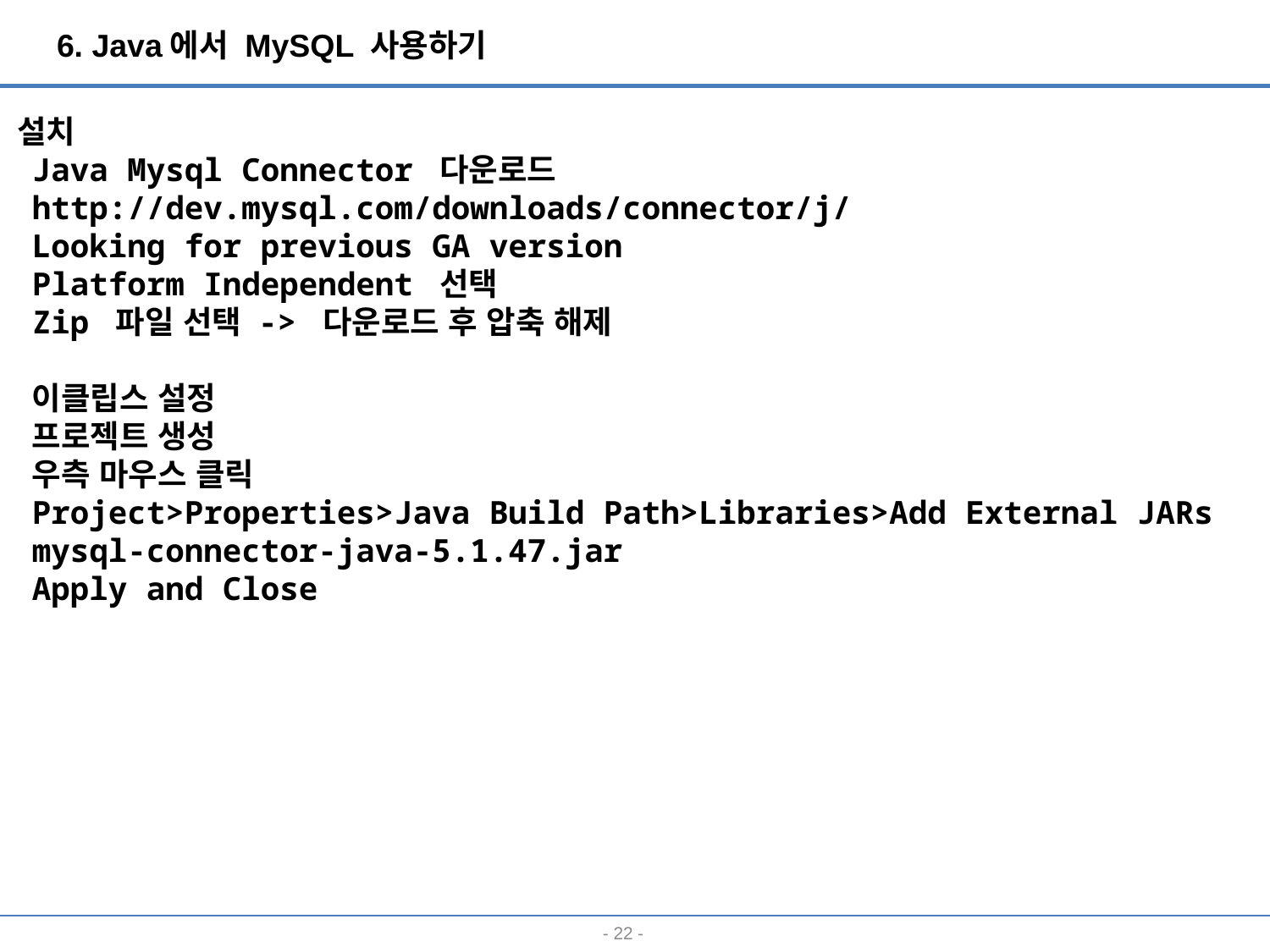

6. Java에서 MySQL 사용하기
■ 설치
Java Mysql Connector 다운로드
http://dev.mysql.com/downloads/connector/j/
Looking for previous GA version
Platform Independent 선택
Zip 파일 선택 -> 다운로드 후 압축 해제

이클립스 설정
프로젝트 생성
우측 마우스 클릭
Project>Properties>Java Build Path>Libraries>Add External JARs
mysql-connector-java-5.1.47.jar
Apply and Close

- 22 -